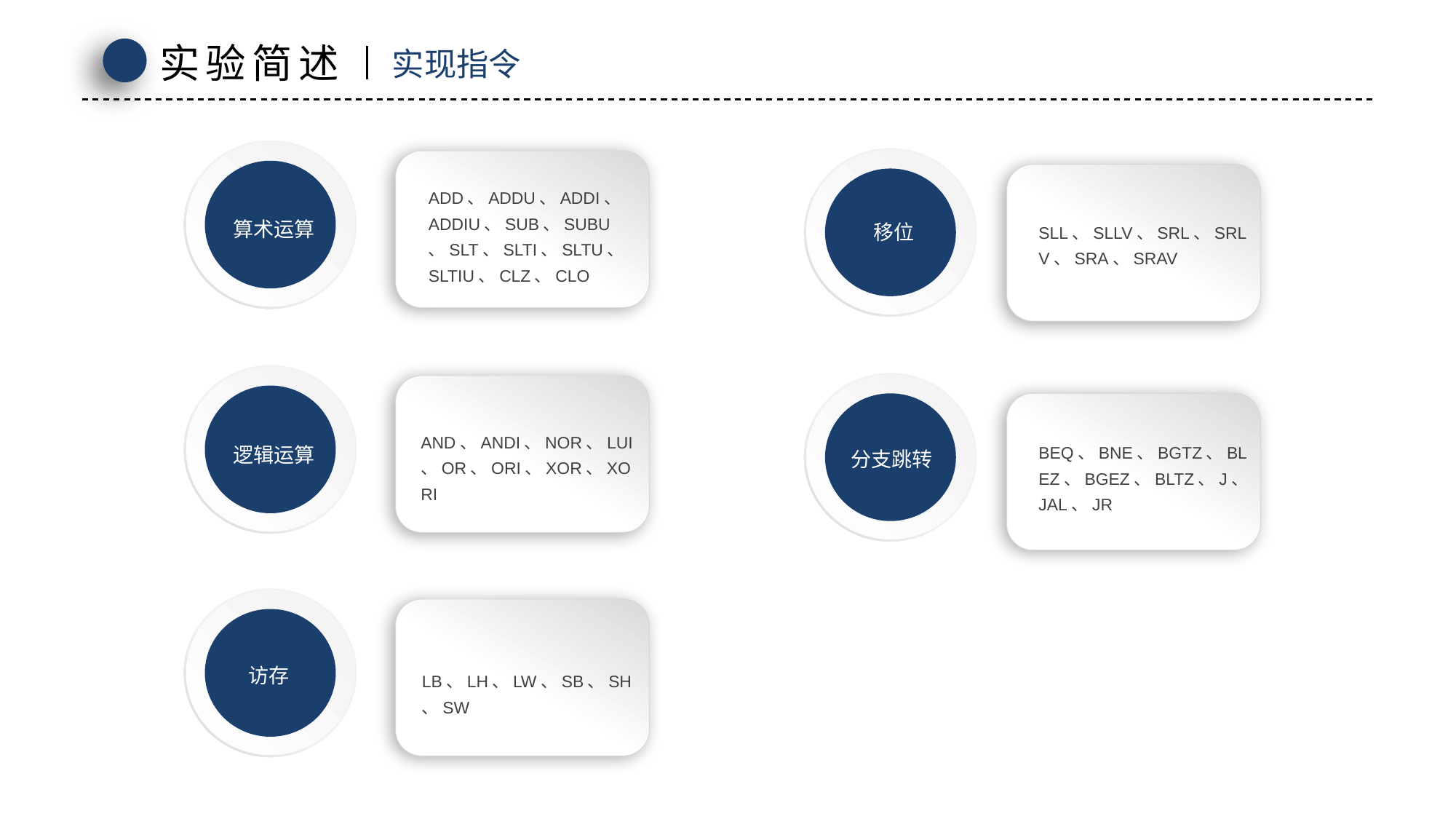

实验简述

实现指令

算术运算

移位

ADD、ADDU、ADDI、ADDIU、SUB、SUBU、SLT、SLTI、SLTU、SLTIU、CLZ、CLO
SLL、SLLV、SRL、SRLV、SRA、SRAV

逻辑运算

分支跳转

AND、ANDI、NOR、LUI、OR、ORI、XOR、XORI
BEQ、BNE、BGTZ、BLEZ、BGEZ、BLTZ、J、JAL、JR

访存

LB、LH、LW、SB、SH、SW